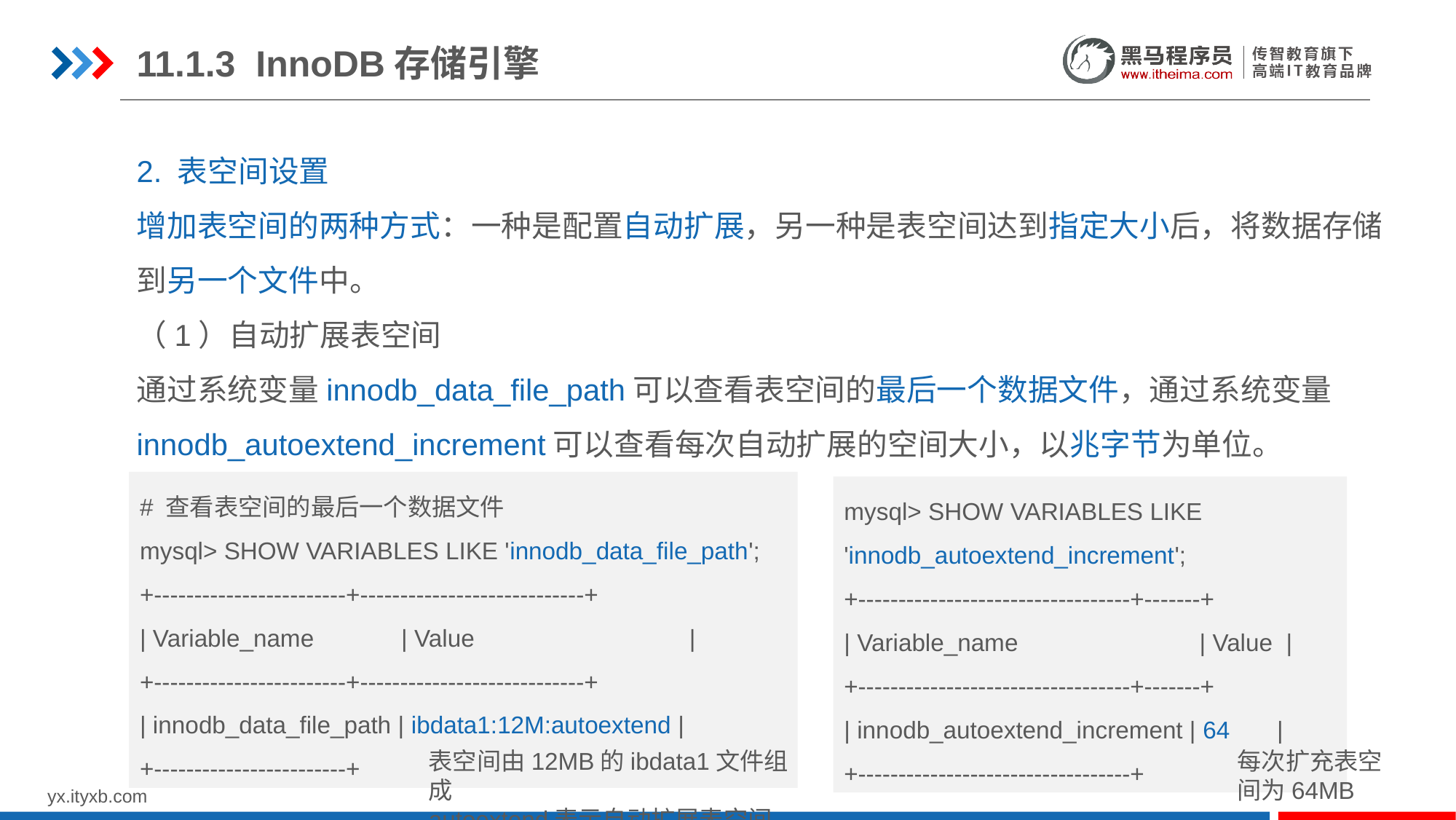

11.1.3  InnoDB存储引擎
2. 表空间设置
增加表空间的两种方式：一种是配置自动扩展，另一种是表空间达到指定大小后，将数据存储到另一个文件中。
（1）自动扩展表空间
通过系统变量innodb_data_file_path可以查看表空间的最后一个数据文件，通过系统变量innodb_autoextend_increment可以查看每次自动扩展的空间大小，以兆字节为单位。
# 查看表空间的最后一个数据文件
mysql> SHOW VARIABLES LIKE 'innodb_data_file_path';
+------------------------+----------------------------+
| Variable_name             | Value                                |
+------------------------+----------------------------+
| innodb_data_file_path | ibdata1:12M:autoextend |
+------------------------+
mysql> SHOW VARIABLES LIKE 'innodb_autoextend_increment';
+----------------------------------+-------+
| Variable_name                           | Value  |
+----------------------------------+-------+
| innodb_autoextend_increment | 64       |
+----------------------------------+
每次扩充表空间为64MB
表空间由12MB的ibdata1文件组成
autoextend表示自动扩展表空间